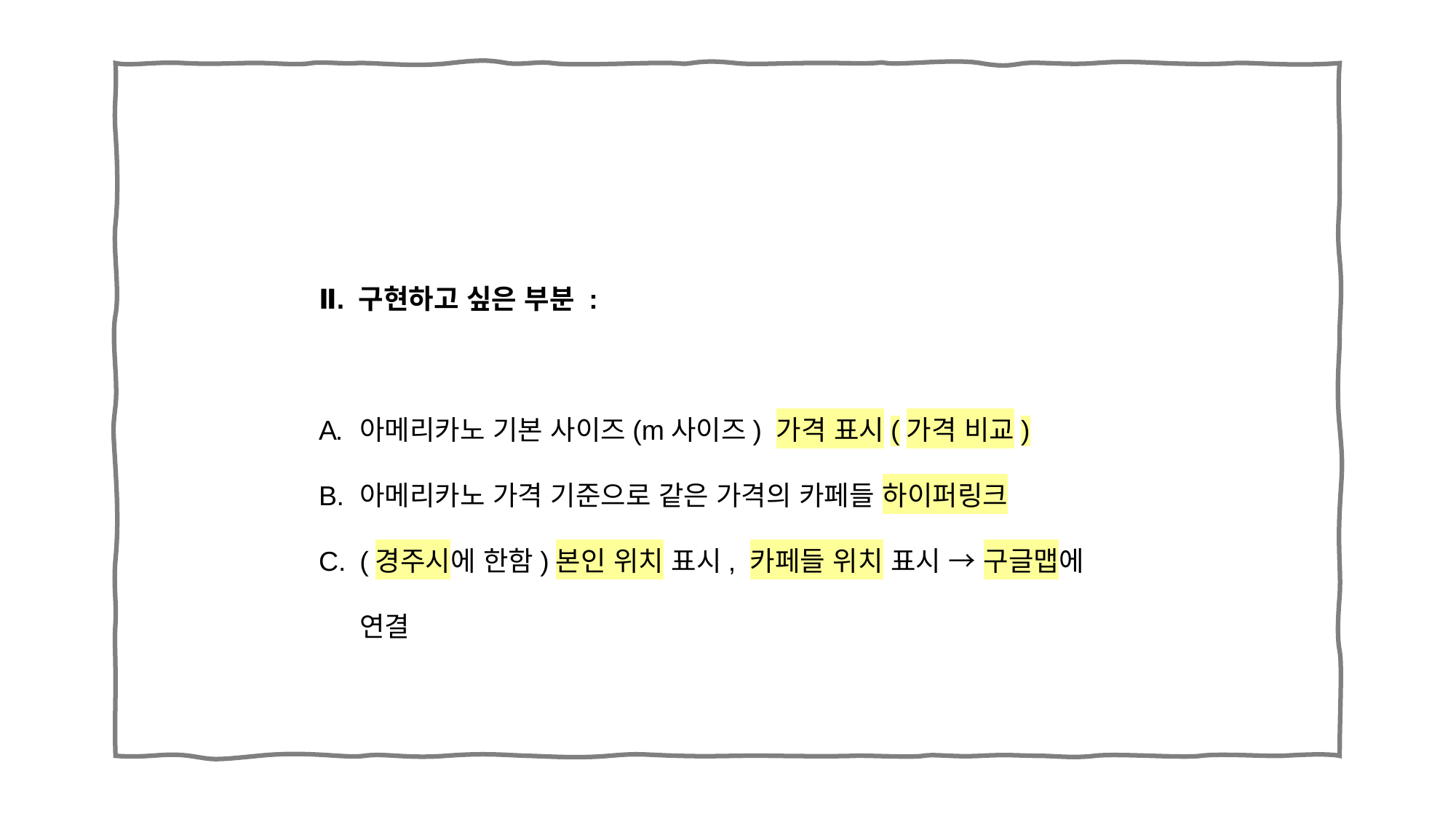

Ⅱ. 구현하고 싶은 부분 :

아메리카노 기본 사이즈(m사이즈) 가격 표시(가격 비교)
아메리카노 가격 기준으로 같은 가격의 카페들 하이퍼링크
(경주시에 한함)본인 위치 표시, 카페들 위치 표시 → 구글맵에 연결